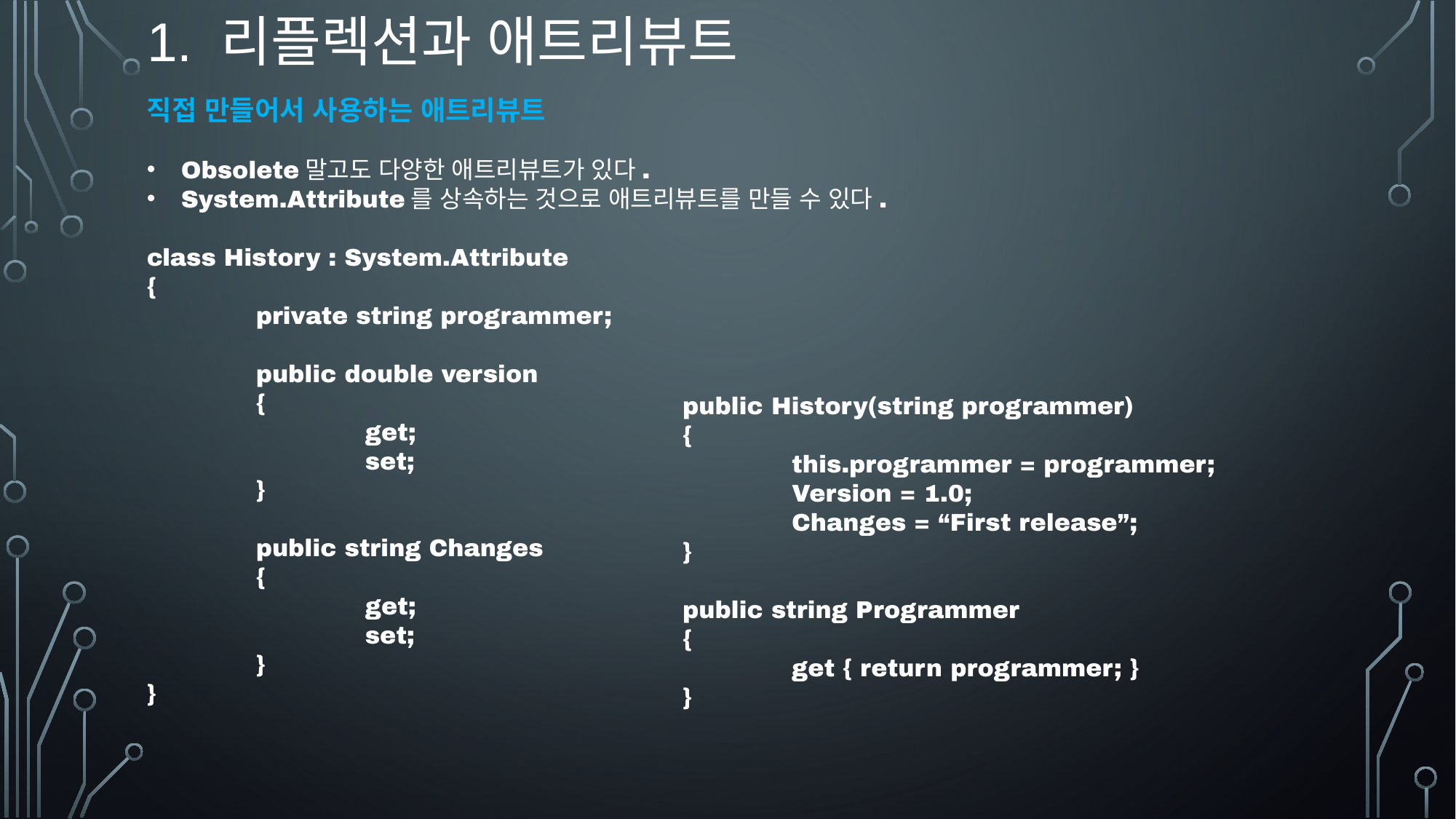

# 1. 리플렉션과 애트리뷰트
직접 만들어서 사용하는 애트리뷰트

Obsolete말고도 다양한 애트리뷰트가 있다.
System.Attribute를 상속하는 것으로 애트리뷰트를 만들 수 있다.

class History : System.Attribute
{
	private string programmer;

	public double version
	{
		get;
		set;
	}

	public string Changes
	{
		get;
		set;
	}
}
public History(string programmer)
{
	this.programmer = programmer;
	Version = 1.0;
	Changes = “First release”;
}

public string Programmer
{
	get { return programmer; }
}